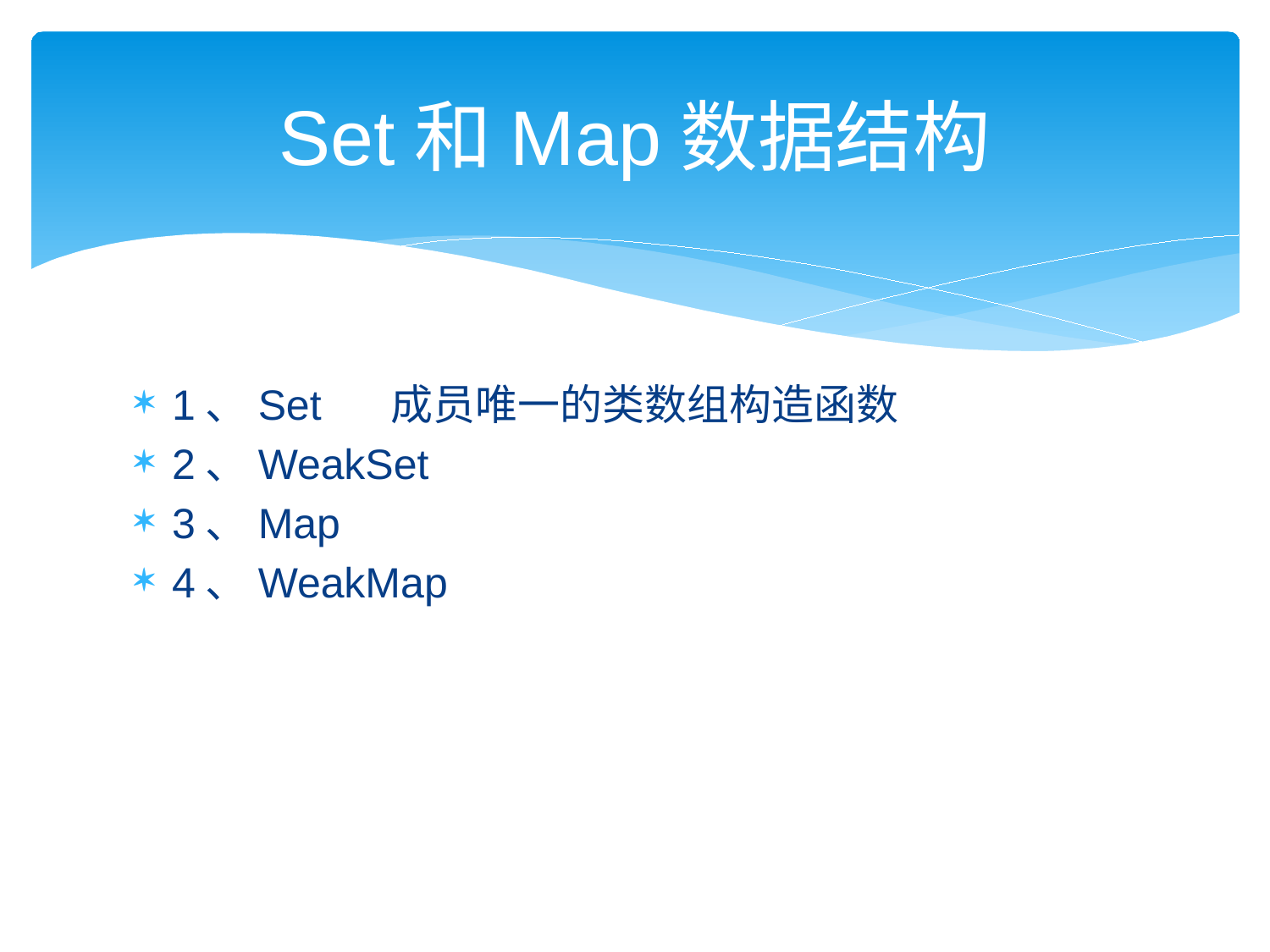

# Set和Map数据结构
1、Set     成员唯一的类数组构造函数
2、WeakSet
3、Map
4、WeakMap